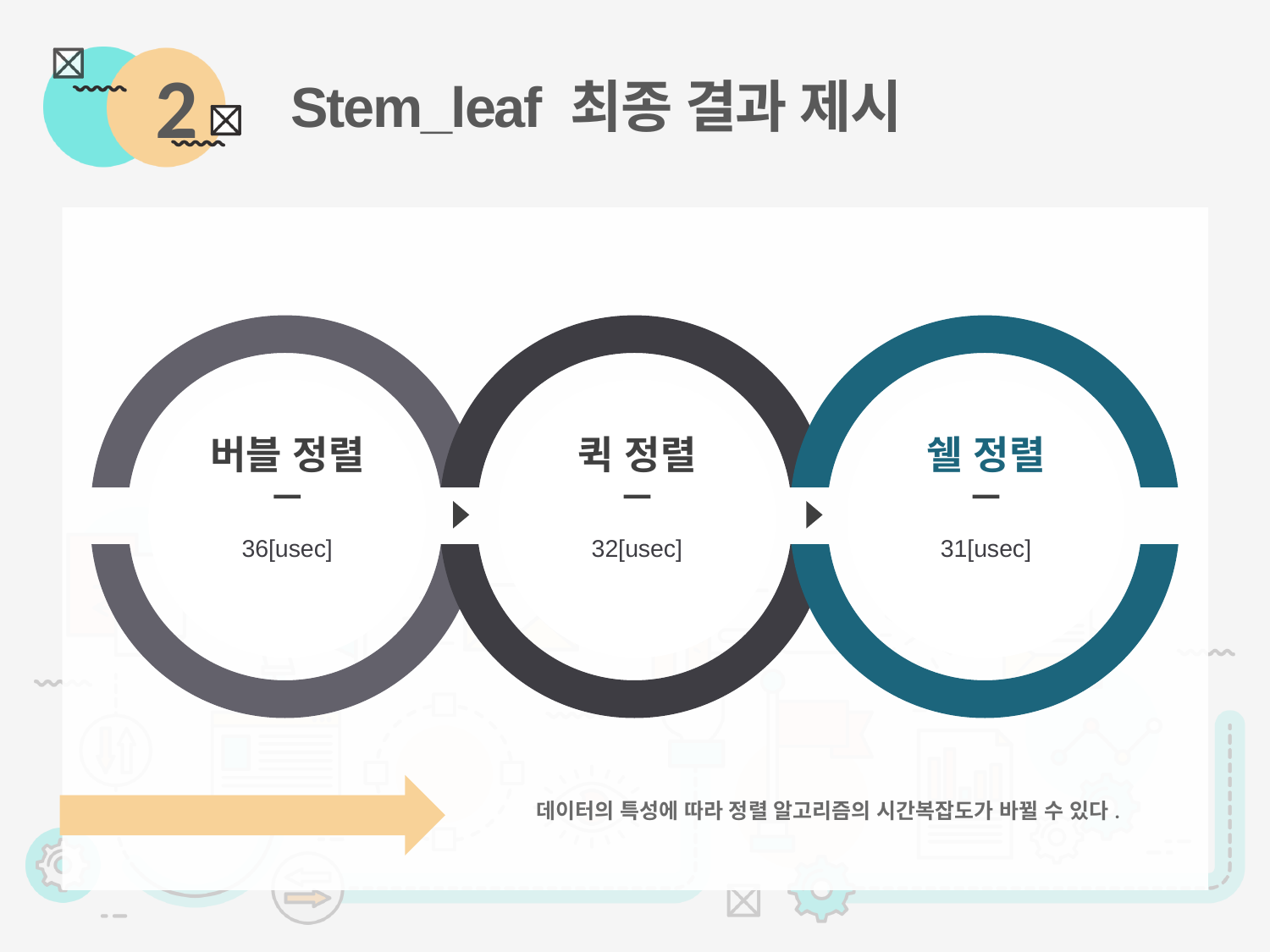

# Stem_leaf 최종 결과 제시
2

버블 정렬
퀵 정렬
쉘 정렬

36[usec]
32[usec]
31[usec]

데이터의 특성에 따라 정렬 알고리즘의 시간복잡도가 바뀔 수 있다.